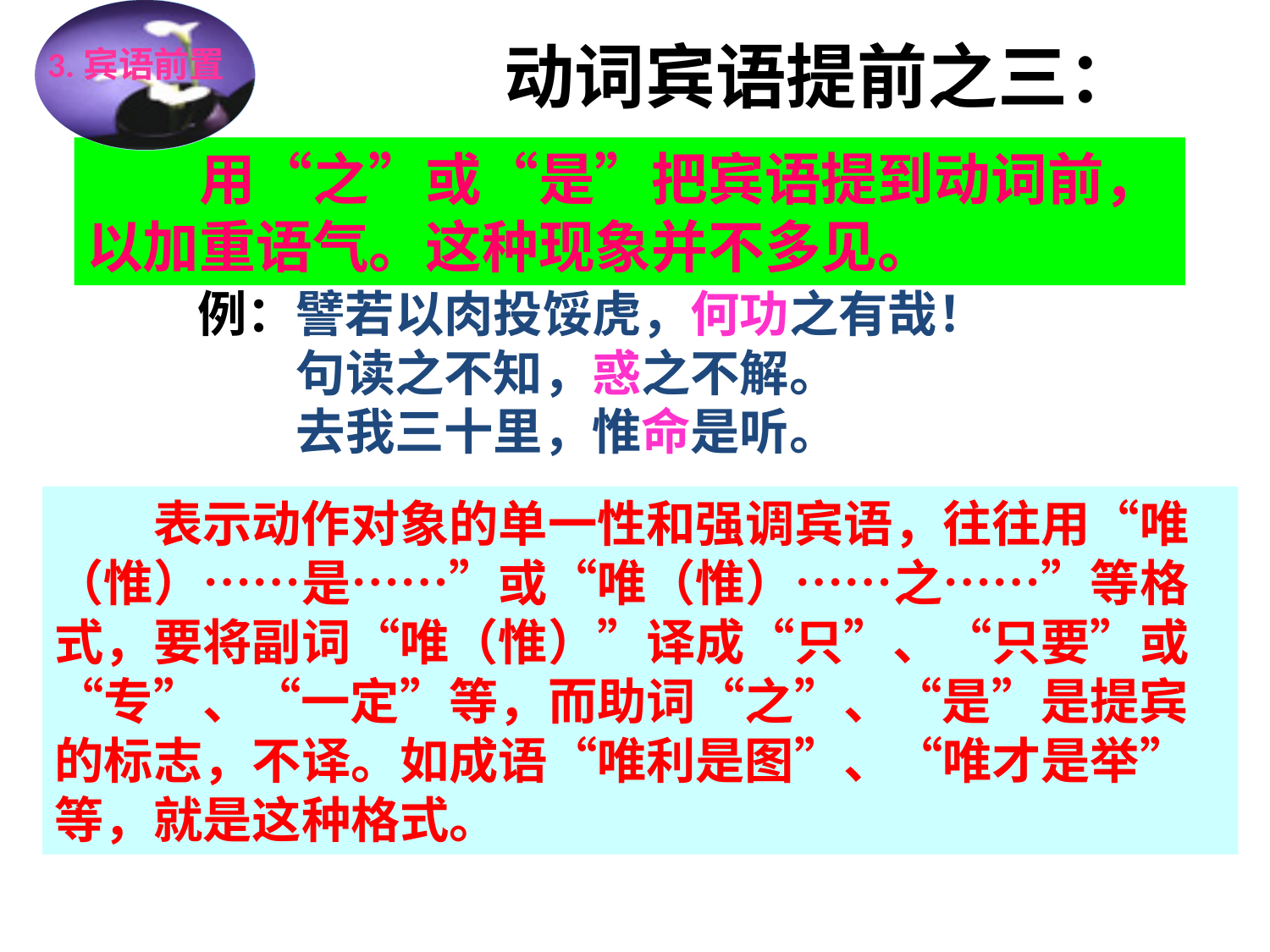

动词宾语提前之三：
3.宾语前置
　　用“之”或“是”把宾语提到动词前，以加重语气。这种现象并不多见。
例：譬若以肉投馁虎，何功之有哉！
　　句读之不知，惑之不解。
　　去我三十里，惟命是听。
　　表示动作对象的单一性和强调宾语，往往用“唯（惟）……是……”或“唯（惟）……之……”等格式，要将副词“唯（惟）”译成“只”、“只要”或“专”、“一定”等，而助词“之”、“是”是提宾的标志，不译。如成语“唯利是图”、“唯才是举”等，就是这种格式。